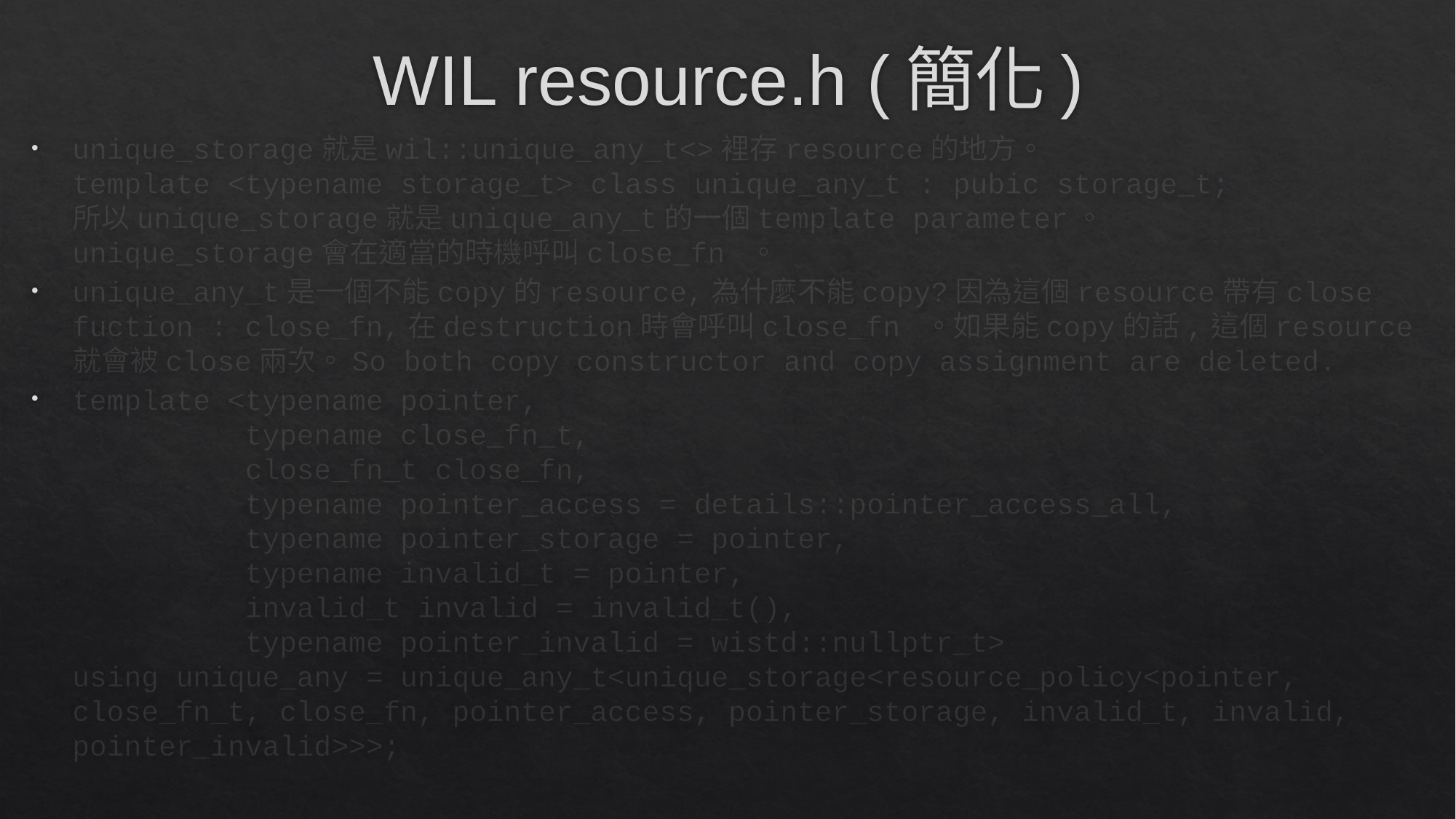

# WIL resource.h (簡化)
unique_storage就是wil::unique_any_t<>裡存resource的地方。
template <typename storage_t> class unique_any_t : pubic storage_t;
所以unique_storage就是unique_any_t的一個template parameter。
unique_storage會在適當的時機呼叫close_fn 。
unique_any_t是一個不能copy的resource,為什麼不能copy?因為這個resource帶有close fuction : close_fn,在destruction時會呼叫close_fn 。如果能copy的話,這個resource就會被close兩次。So both copy constructor and copy assignment are deleted.
template <typename pointer,
          typename close_fn_t,
          close_fn_t close_fn,
          typename pointer_access = details::pointer_access_all,
          typename pointer_storage = pointer,
          typename invalid_t = pointer,
          invalid_t invalid = invalid_t(),
          typename pointer_invalid = wistd::nullptr_t>
using unique_any = unique_any_t<unique_storage<resource_policy<pointer, close_fn_t, close_fn, pointer_access, pointer_storage, invalid_t, invalid, pointer_invalid>>>;